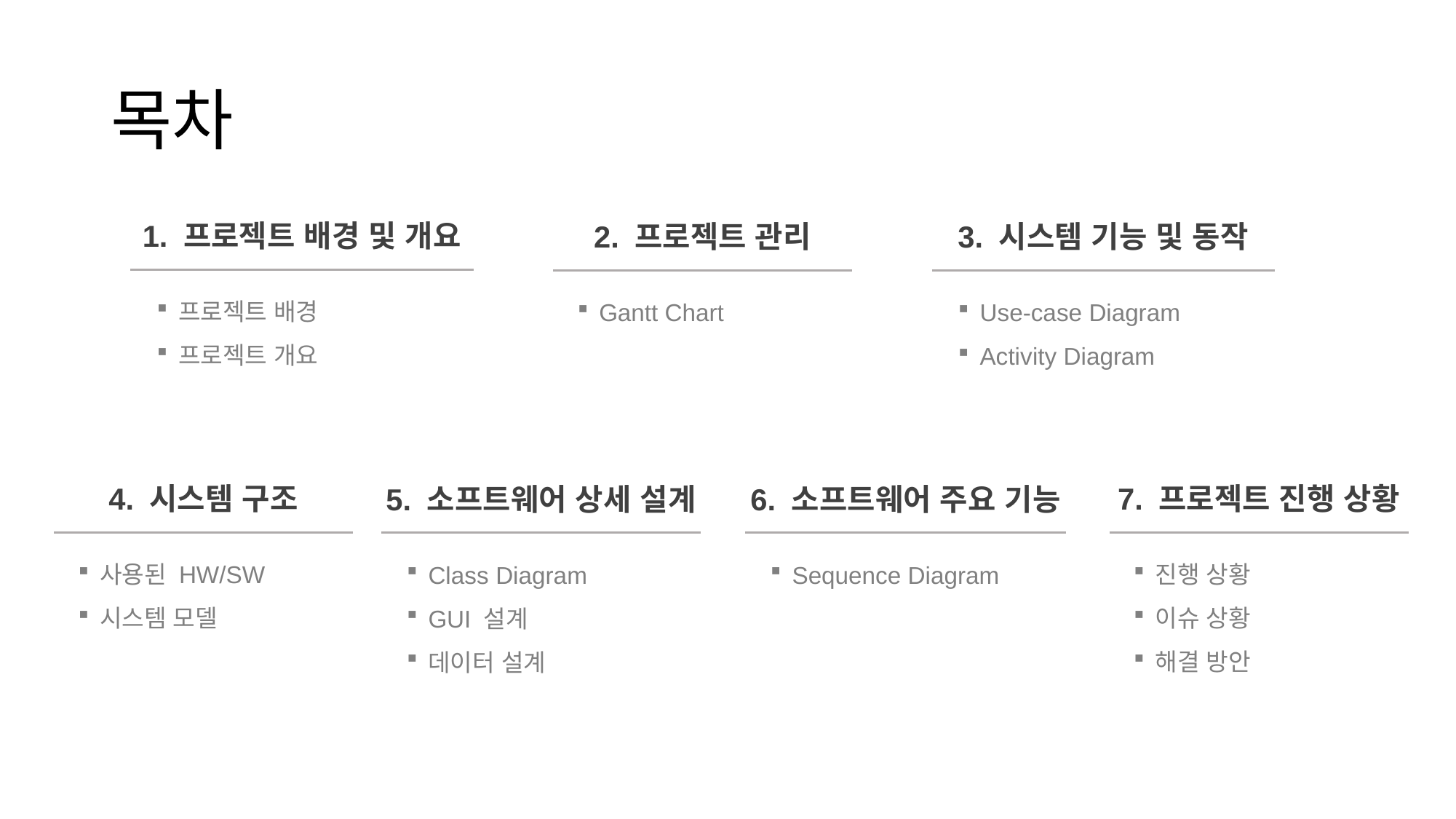

# 목차
1. 프로젝트 배경 및 개요
프로젝트 배경
프로젝트 개요
3. 시스템 기능 및 동작
Use-case Diagram
Activity Diagram
2. 프로젝트 관리
Gantt Chart
7. 프로젝트 진행 상황
진행 상황
이슈 상황
해결 방안
4. 시스템 구조
사용된 HW/SW
시스템 모델
5. 소프트웨어 상세 설계
Class Diagram
GUI 설계
데이터 설계
6. 소프트웨어 주요 기능
Sequence Diagram